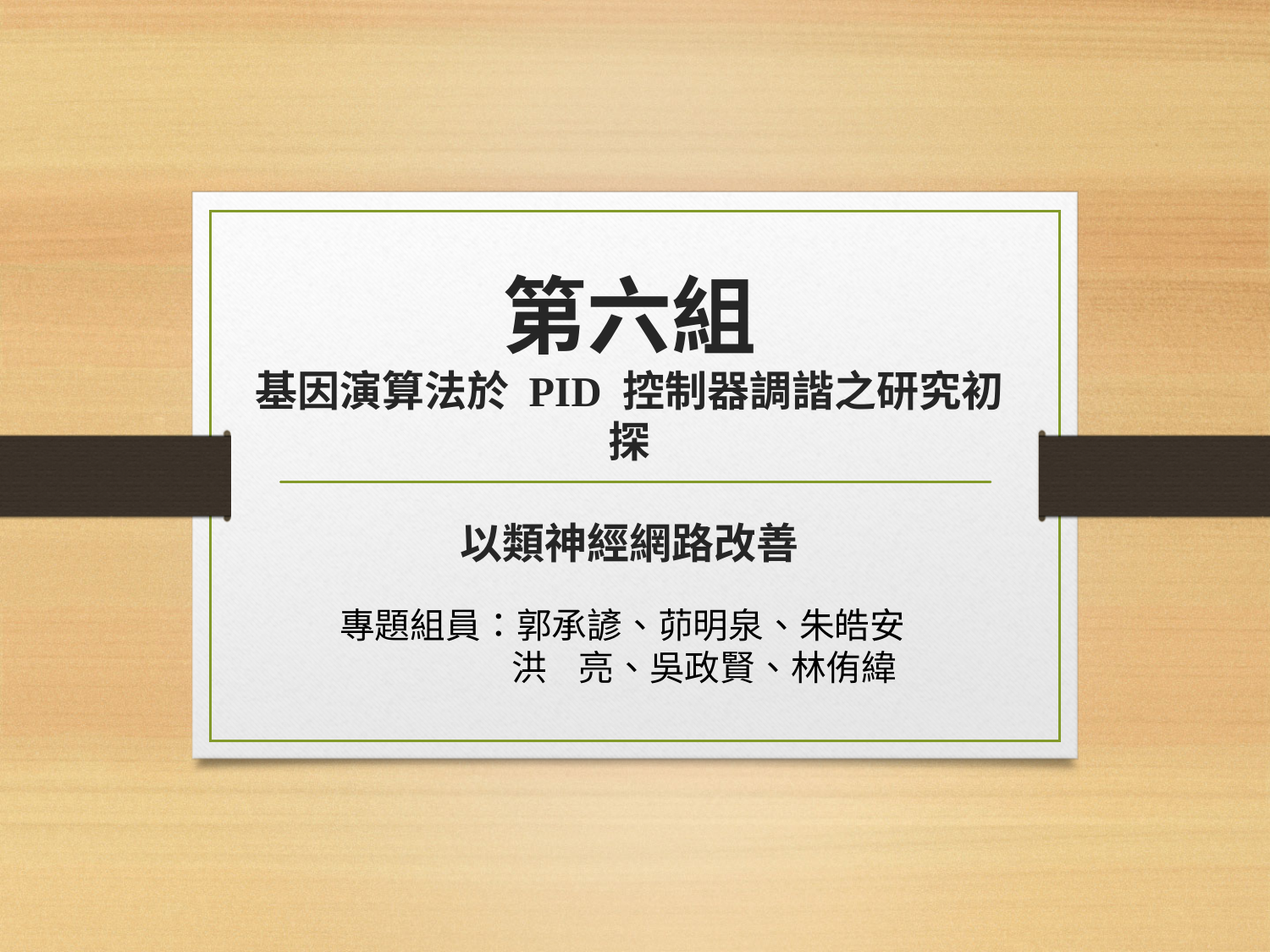

# 第六組 基因演算法於 PID 控制器調諧之研究初探 以類神經網路改善

專題組員：郭承諺、茆明泉、朱皓安
                     洪    亮、吳政賢、林侑緯